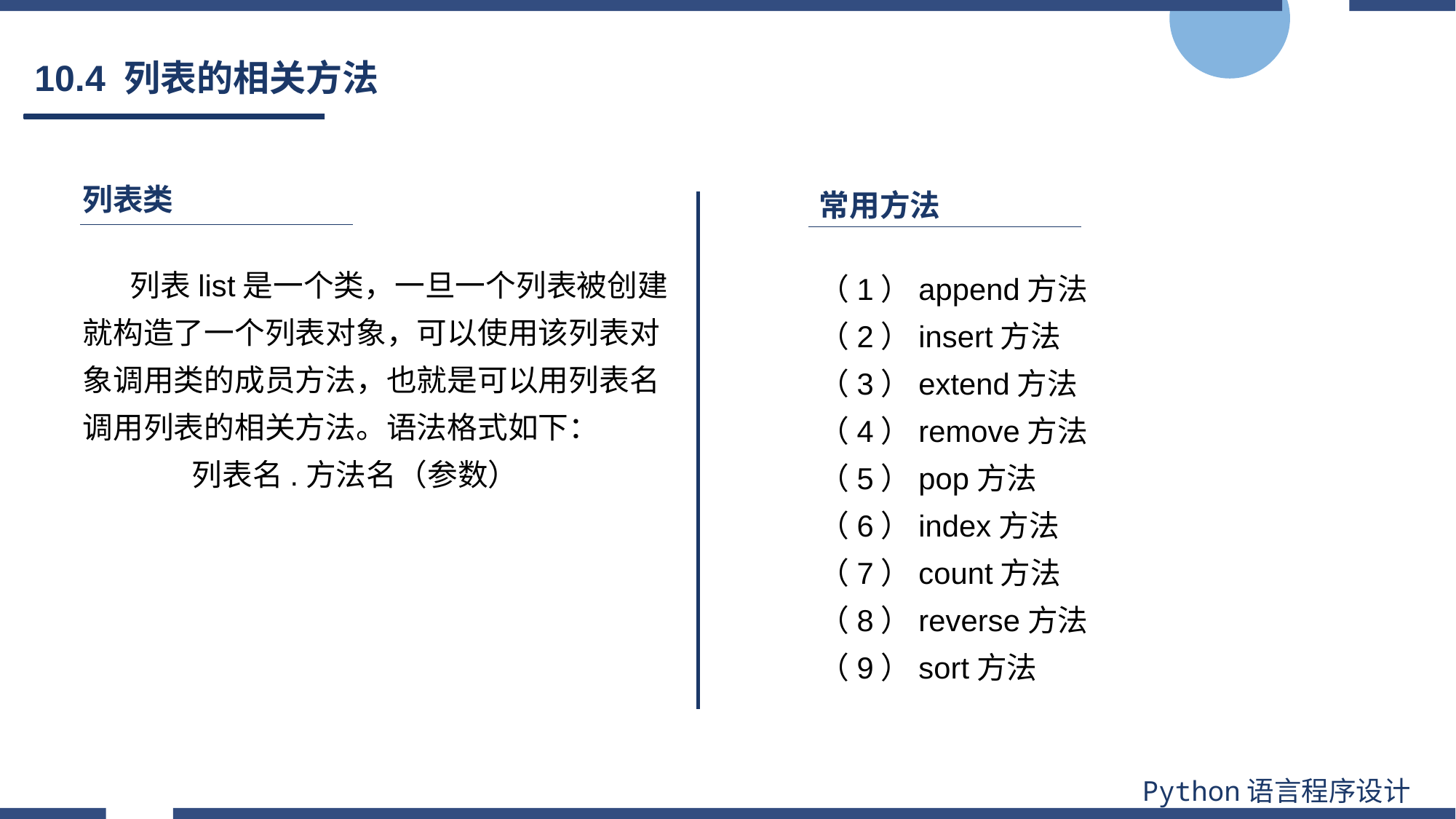

# 10.4 列表的相关方法
列表类
常用方法
      列表list是一个类，一旦一个列表被创建就构造了一个列表对象，可以使用该列表对象调用类的成员方法，也就是可以用列表名调用列表的相关方法。语法格式如下：
	列表名.方法名（参数）
（1）append方法
（2）insert方法
（3）extend方法
（4）remove方法
（5）pop方法
（6）index方法
（7）count方法
（8）reverse方法
（9）sort方法